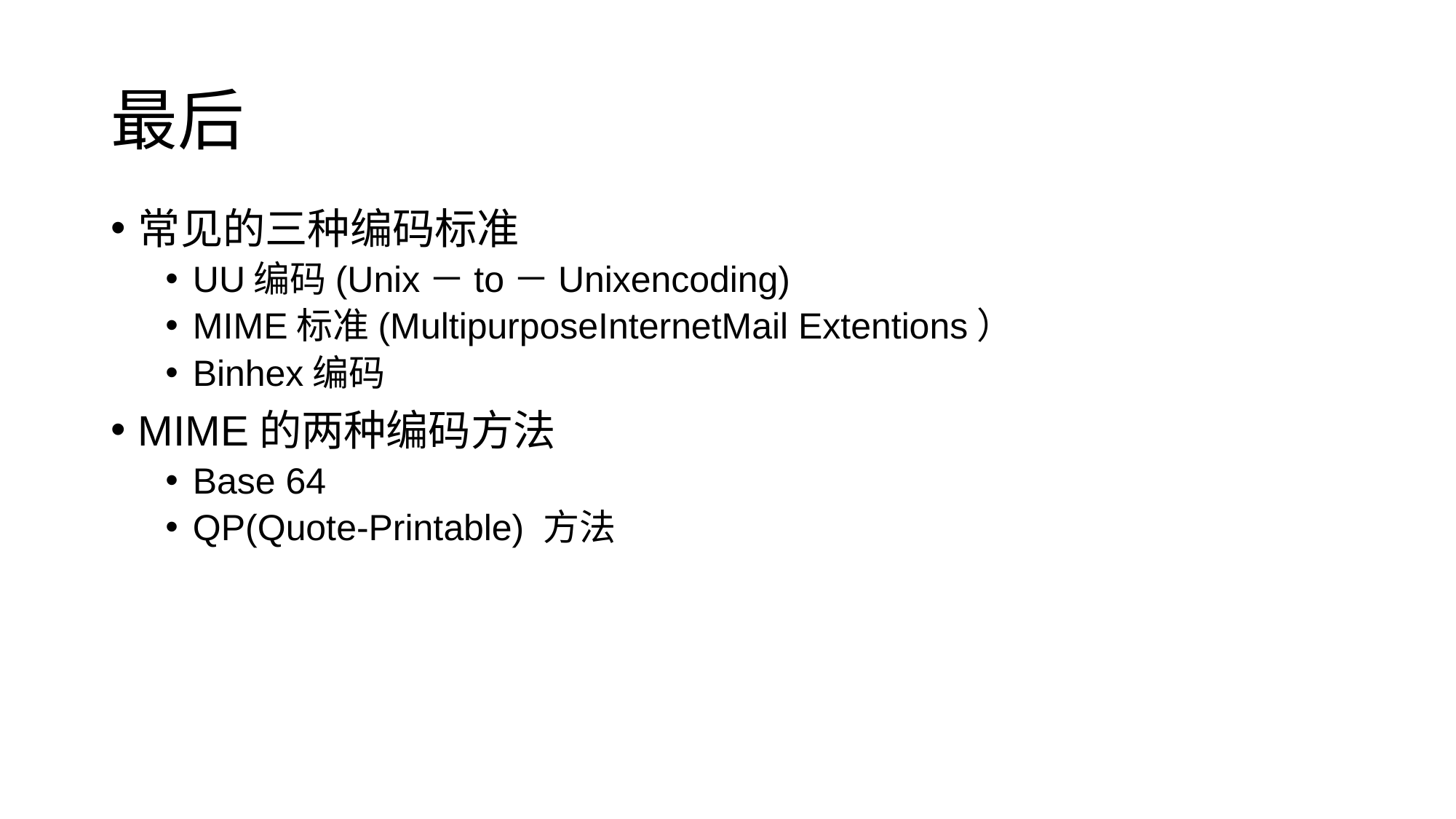

# 最后
常见的三种编码标准
UU编码(Unix－to－Unixencoding)
MIME标准(MultipurposeInternetMail Extentions）
Binhex编码
MIME的两种编码方法
Base 64
QP(Quote-Printable) 方法